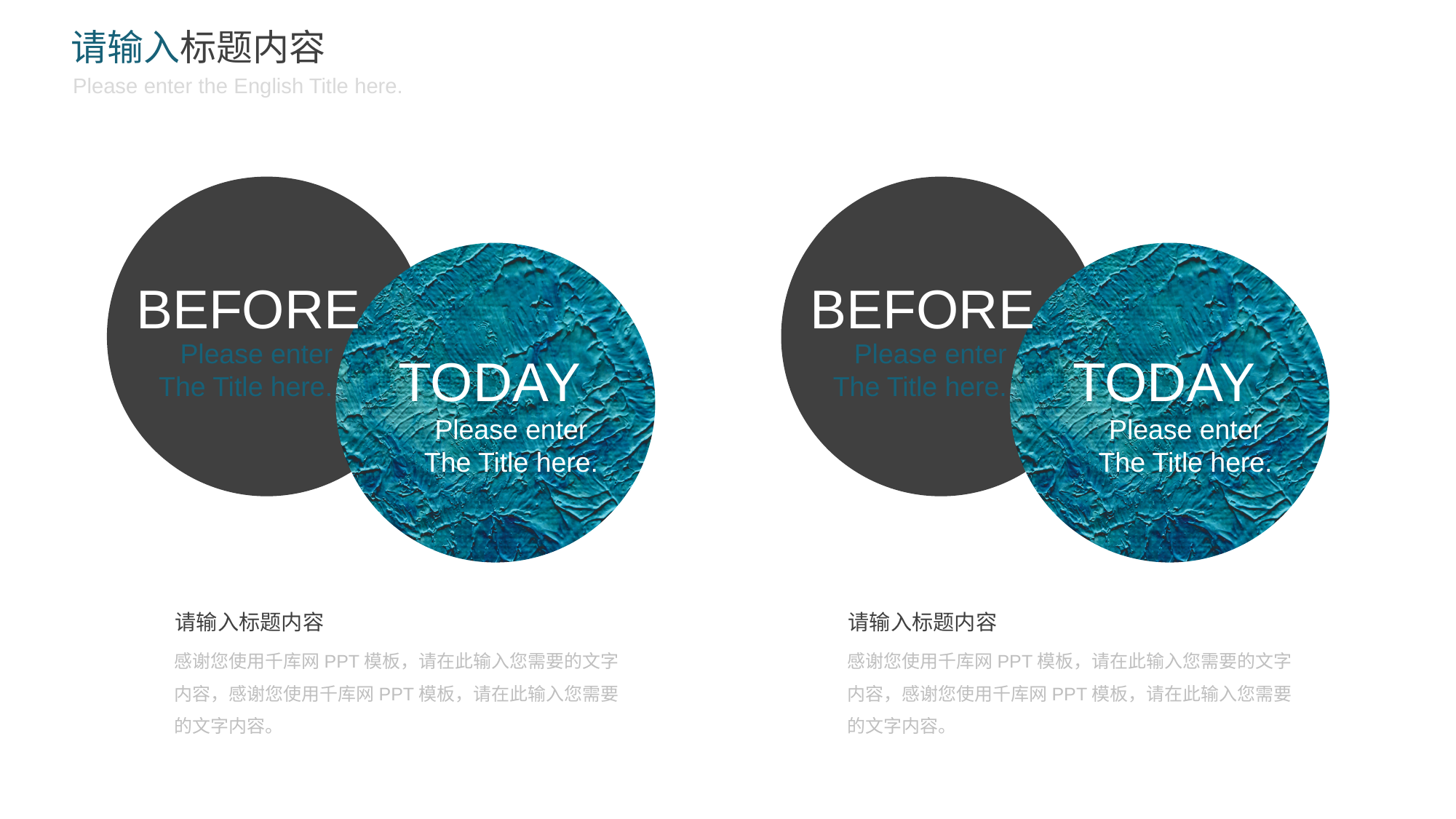

请输入标题内容
Please enter the English Title here.

BEFORE
BEFORE
Please enter
The Title here.

Please enter
The Title here.

 TODAY
 TODAY
Please enter
The Title here.

Please enter
The Title here.

请输入标题内容
请输入标题内容
感谢您使用千库网PPT模板，请在此输入您需要的文字内容，感谢您使用千库网PPT模板，请在此输入您需要的文字内容。
感谢您使用千库网PPT模板，请在此输入您需要的文字内容，感谢您使用千库网PPT模板，请在此输入您需要的文字内容。